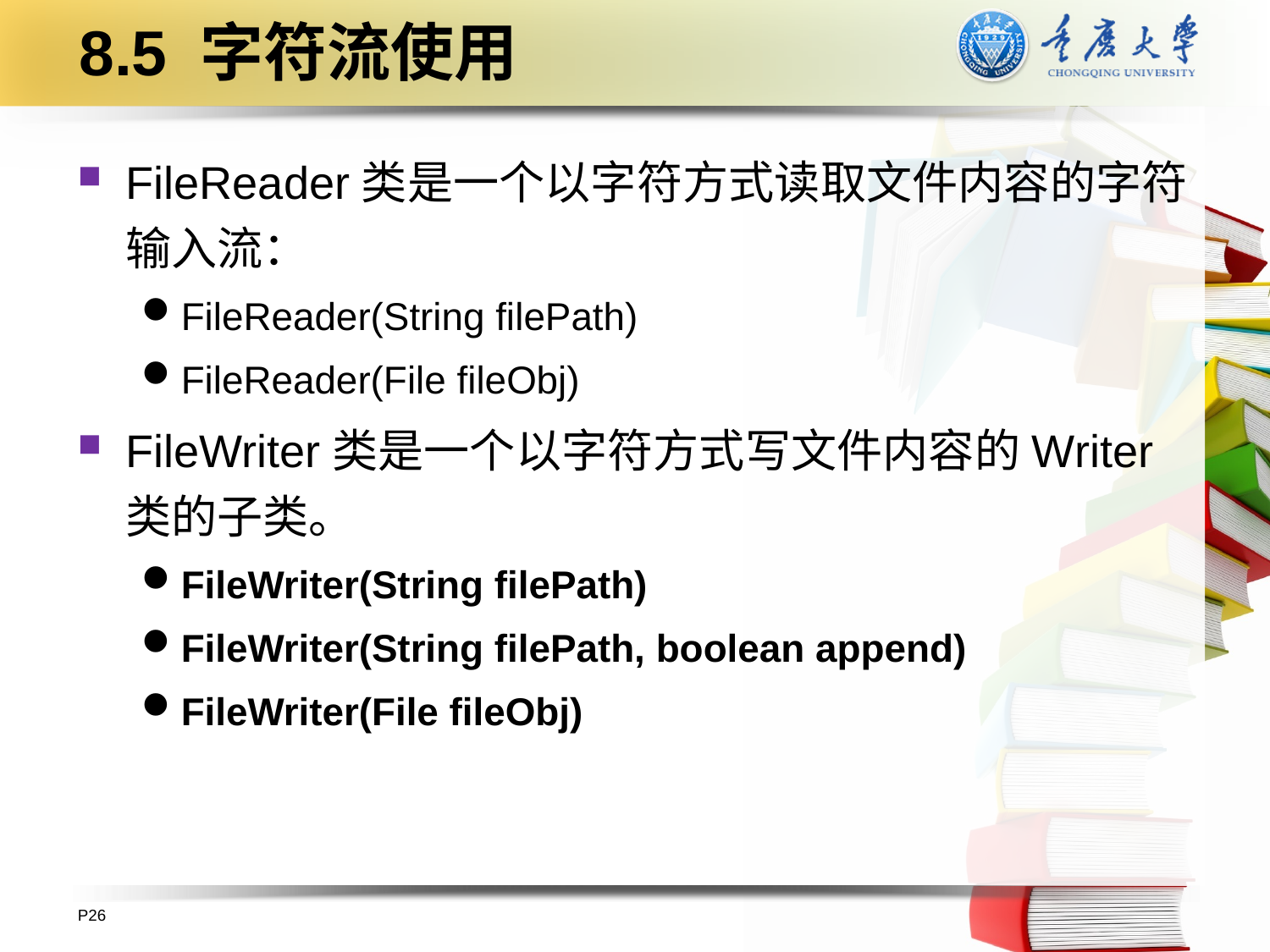

# 8.5 字符流使用
FileReader类是一个以字符方式读取文件内容的字符输入流：
FileReader(String filePath)
FileReader(File fileObj)
FileWriter类是一个以字符方式写文件内容的Writer类的子类。
FileWriter(String filePath)
FileWriter(String filePath, boolean append)
FileWriter(File fileObj)

P26